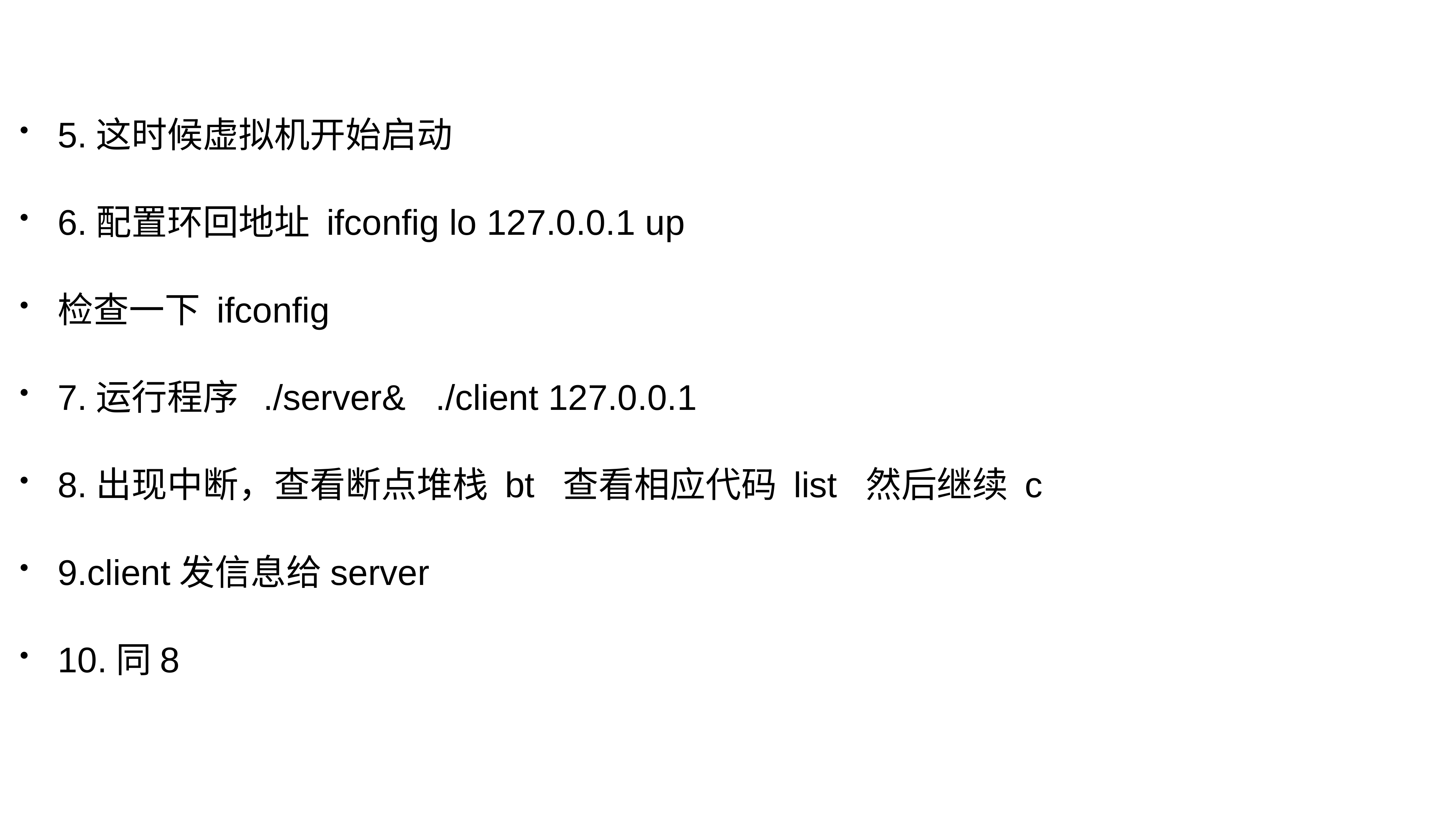

5.这时候虚拟机开始启动
6.配置环回地址 ifconfig lo 127.0.0.1 up
检查一下 ifconfig
7.运行程序  ./server&   ./client 127.0.0.1
8.出现中断，查看断点堆栈 bt  查看相应代码 list  然后继续 c
9.client发信息给server
10.同8